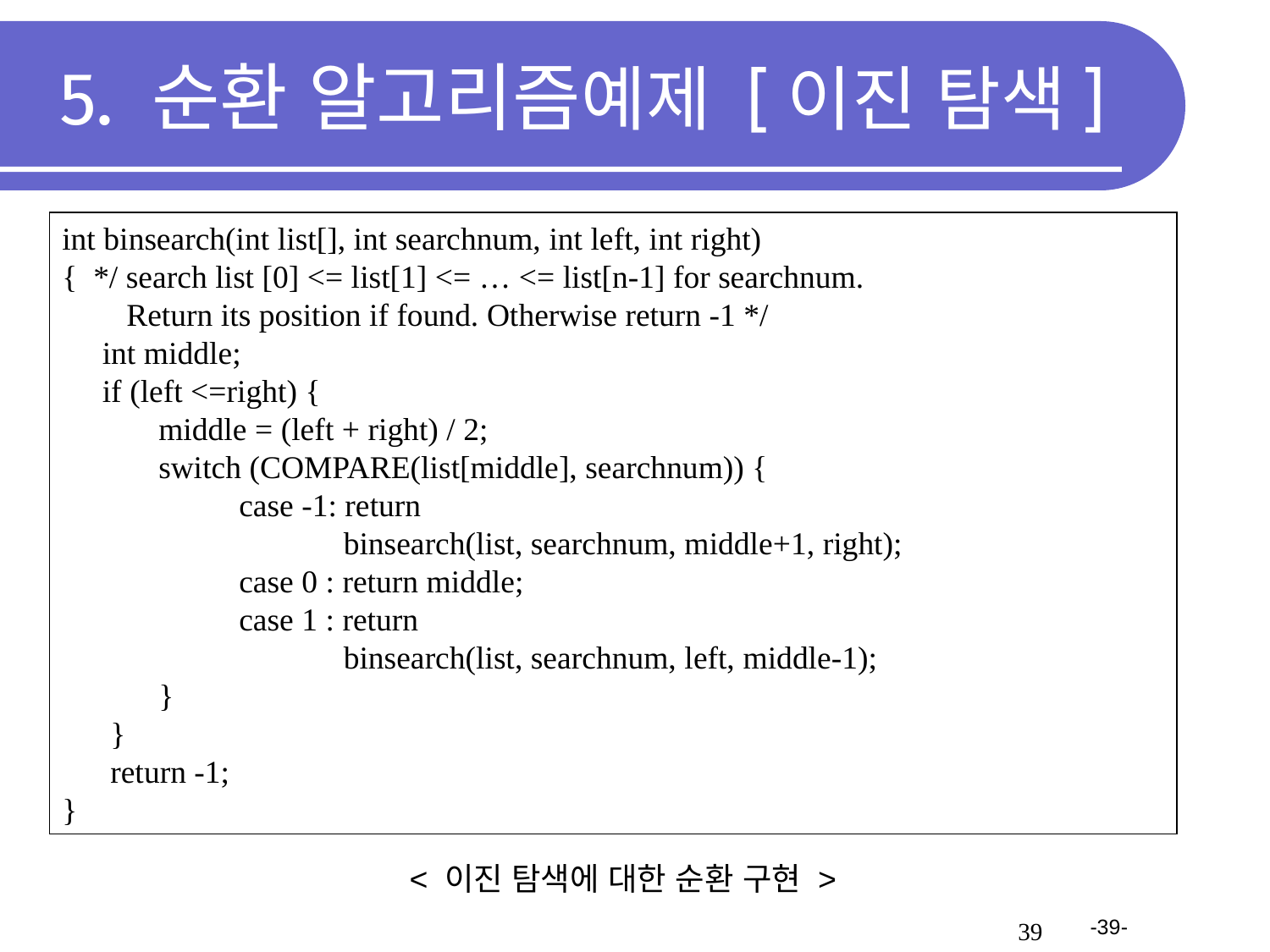

5. 순환 알고리즘예제 [이진 탐색]

int binsearch(int list[], int searchnum, int left, int right)
{  */ search list [0] <= list[1] <= … <= list[n-1] for searchnum.
        Return its position if found. Otherwise return -1 */
     int middle;
     if (left <=right) {
            middle = (left + right) / 2;
            switch (COMPARE(list[middle], searchnum)) {
                      case -1: return
                                   binsearch(list, searchnum, middle+1, right);
                      case 0 : return middle;
                      case 1 : return
                                   binsearch(list, searchnum, left, middle-1);
            }
      }
      return -1;
}
< 이진 탐색에 대한 순환 구현 >
39